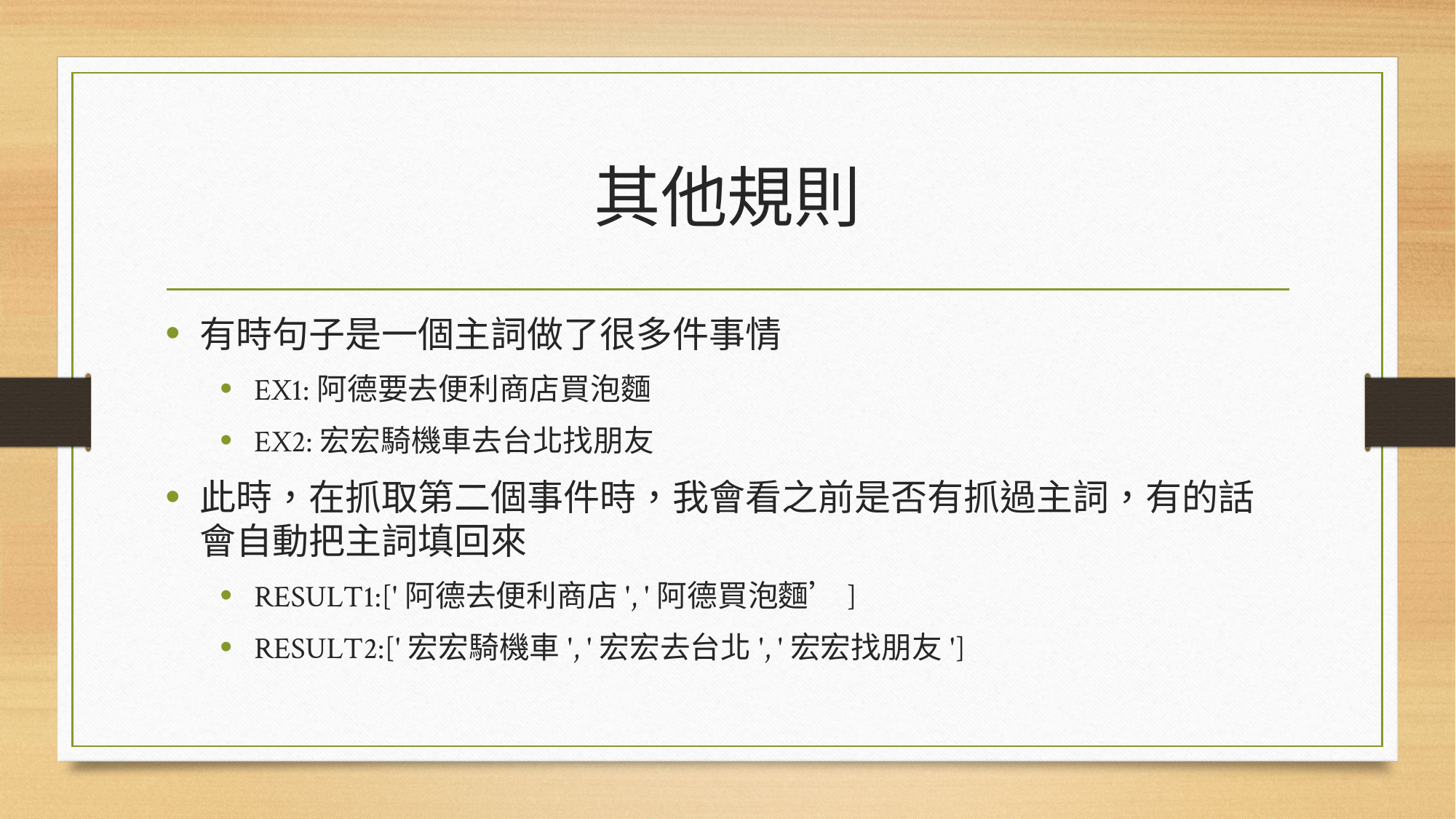

# 其他規則
有時句子是一個主詞做了很多件事情
EX1:阿德要去便利商店買泡麵
EX2:宏宏騎機車去台北找朋友
此時，在抓取第二個事件時，我會看之前是否有抓過主詞，有的話會自動把主詞填回來
RESULT1:['阿德去便利商店', '阿德買泡麵’]
RESULT2:['宏宏騎機車', '宏宏去台北', '宏宏找朋友']